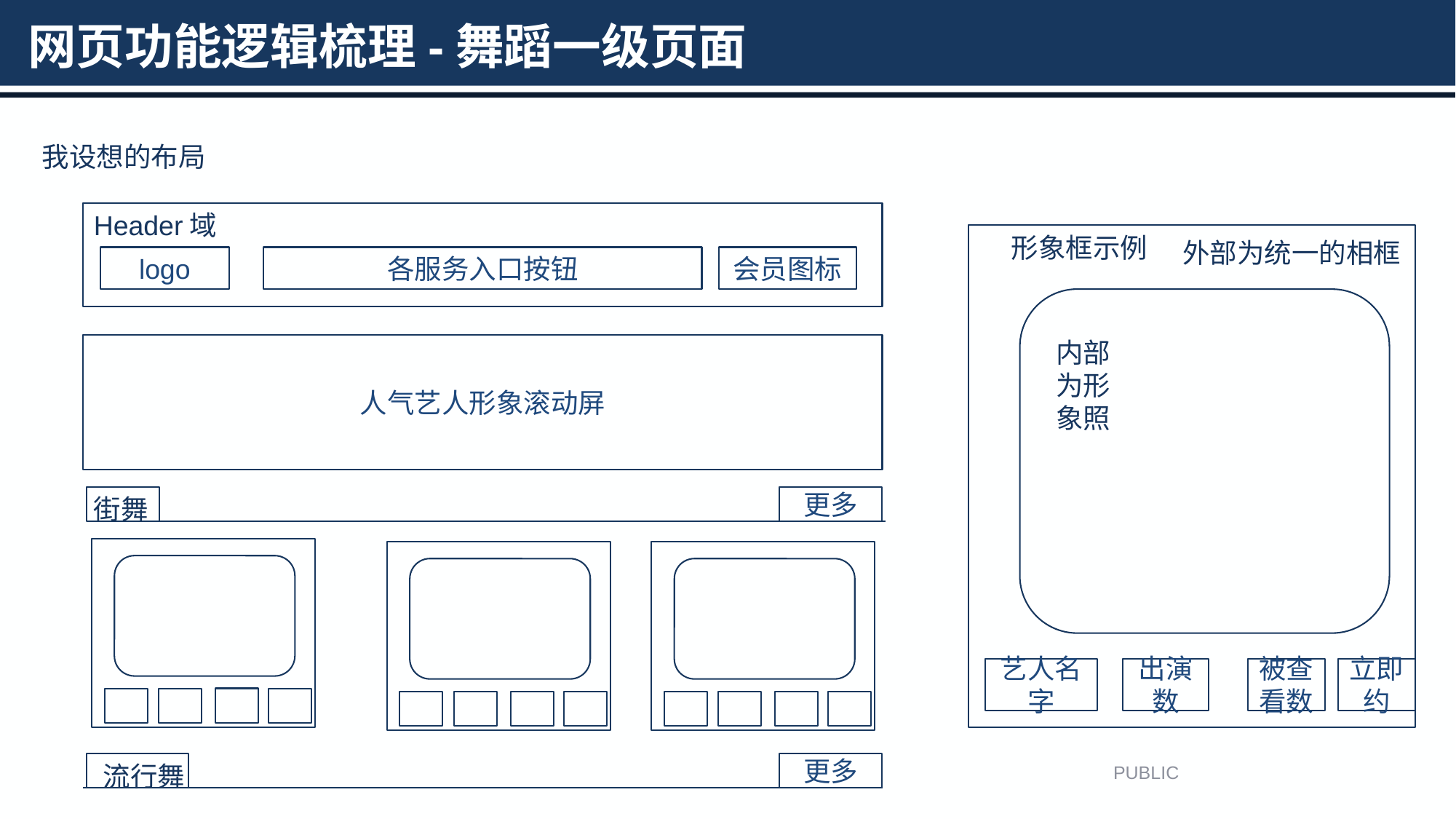

# 网页功能逻辑梳理-舞蹈一级页面
我设想的布局

Header域

形象框示例
外部为统一的相框
logo
各服务入口按钮
会员图标

内部为形象照
人气艺人形象滚动屏
街舞

更多

艺人名字
出演数
被查看数
立即约

PUBLIC

流行舞
更多